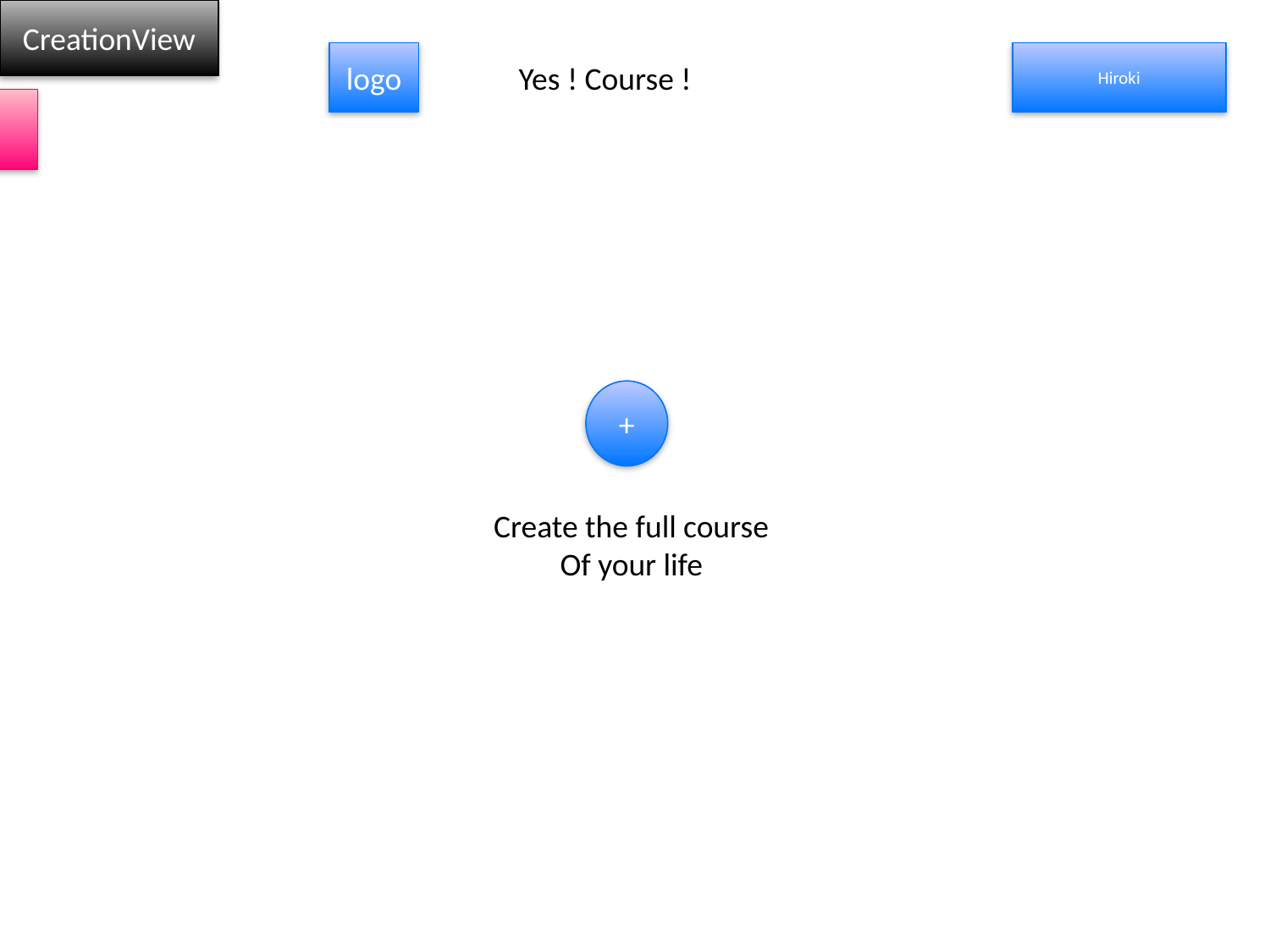

CreationView
logo
Hiroki
Yes ! Course !
Login後のみ
+
Create the full course
Of your life